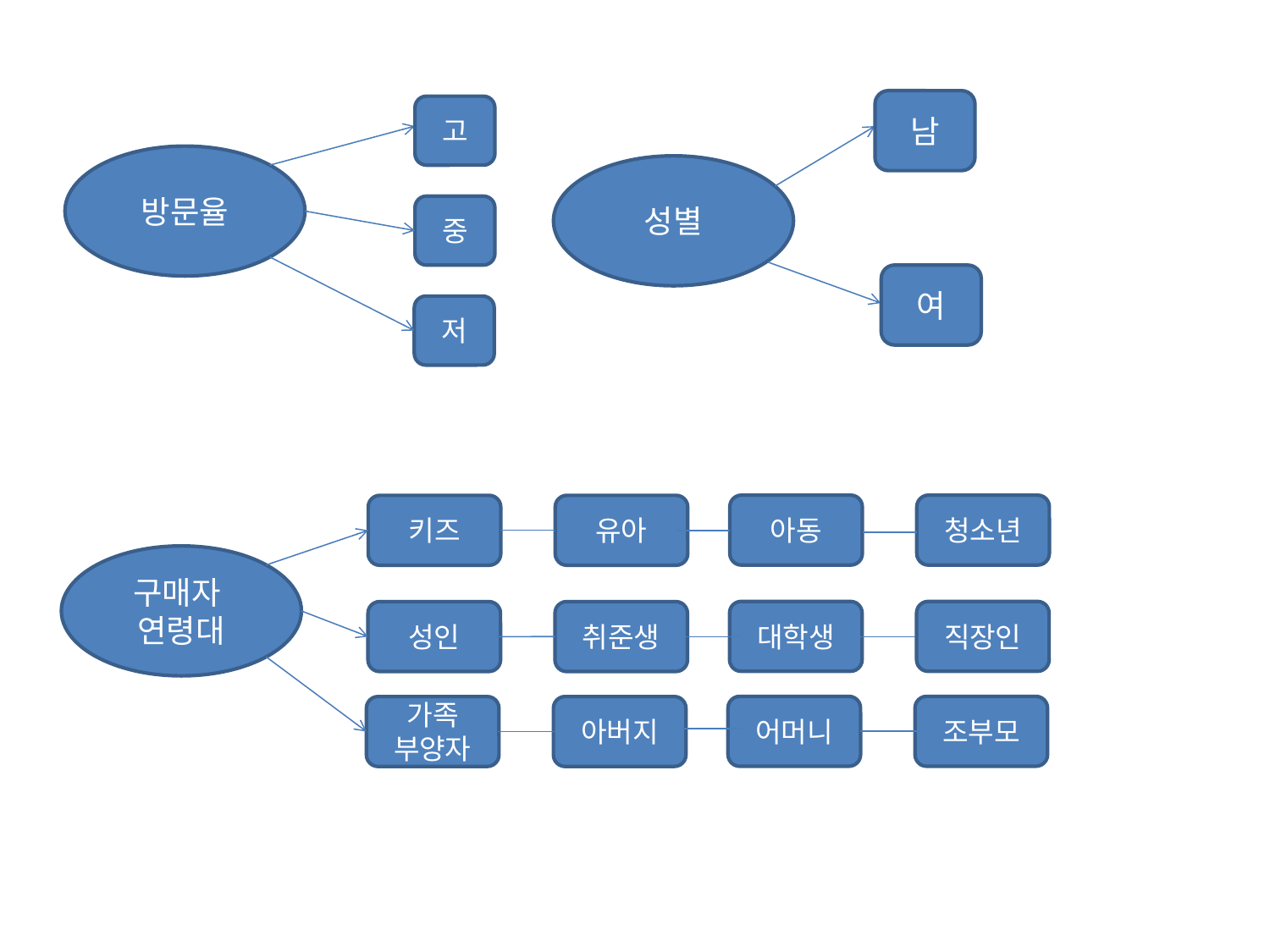

남
고
방문율
성별
중
여
저
아동
청소년
키즈
유아
구매자
연령대
대학생
직장인
성인
취준생
어머니
조부모
가족
부양자
아버지